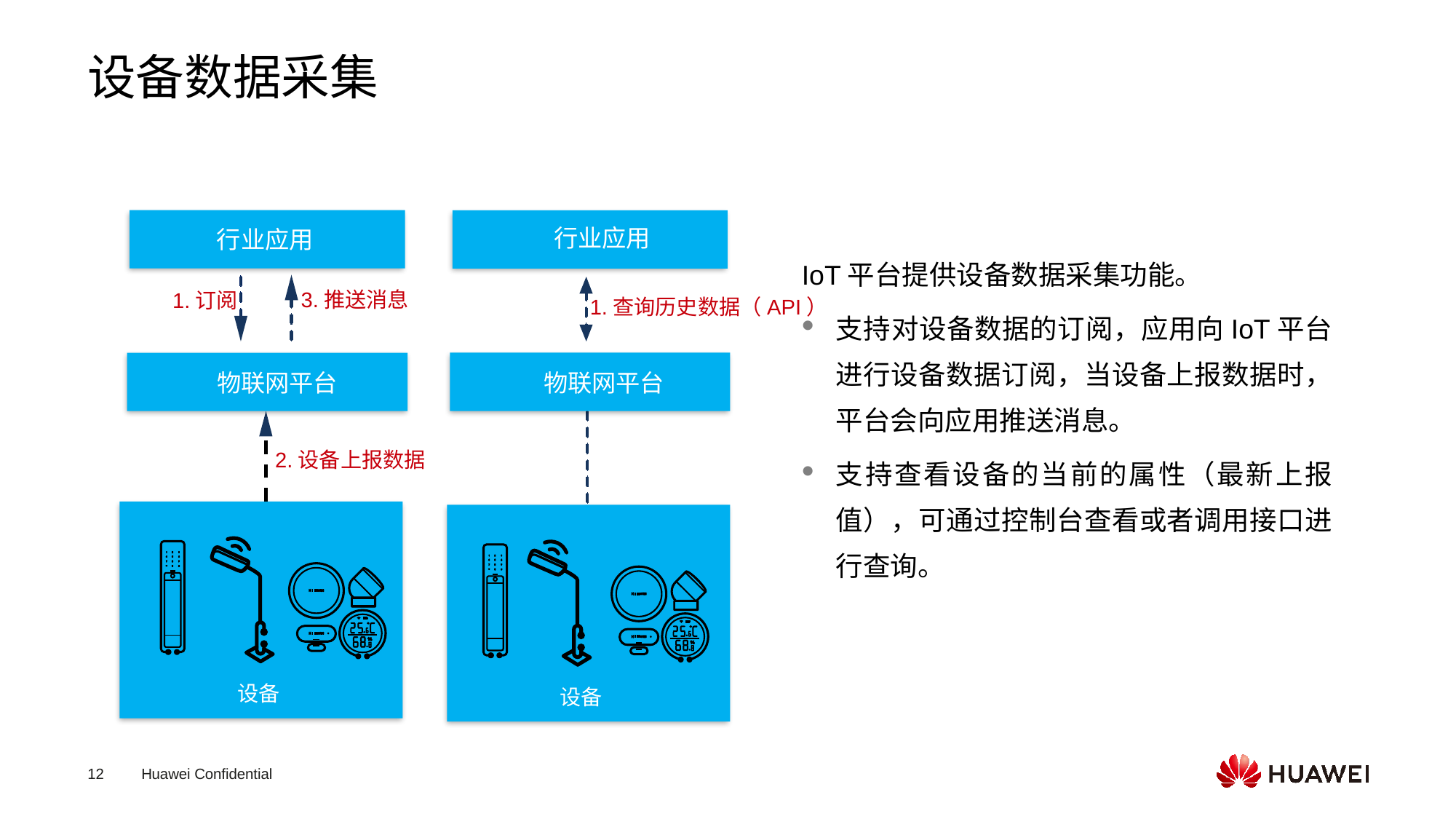

# 设备数据采集

行业应用
行业应用
IoT平台提供设备数据采集功能。
支持对设备数据的订阅，应用向IoT平台进行设备数据订阅，当设备上报数据时，平台会向应用推送消息。
支持查看设备的当前的属性（最新上报值），可通过控制台查看或者调用接口进行查询。

3.推送消息
1.订阅

1.查询历史数据（API）

物联网平台
物联网平台

2.设备上报数据

设备
设备